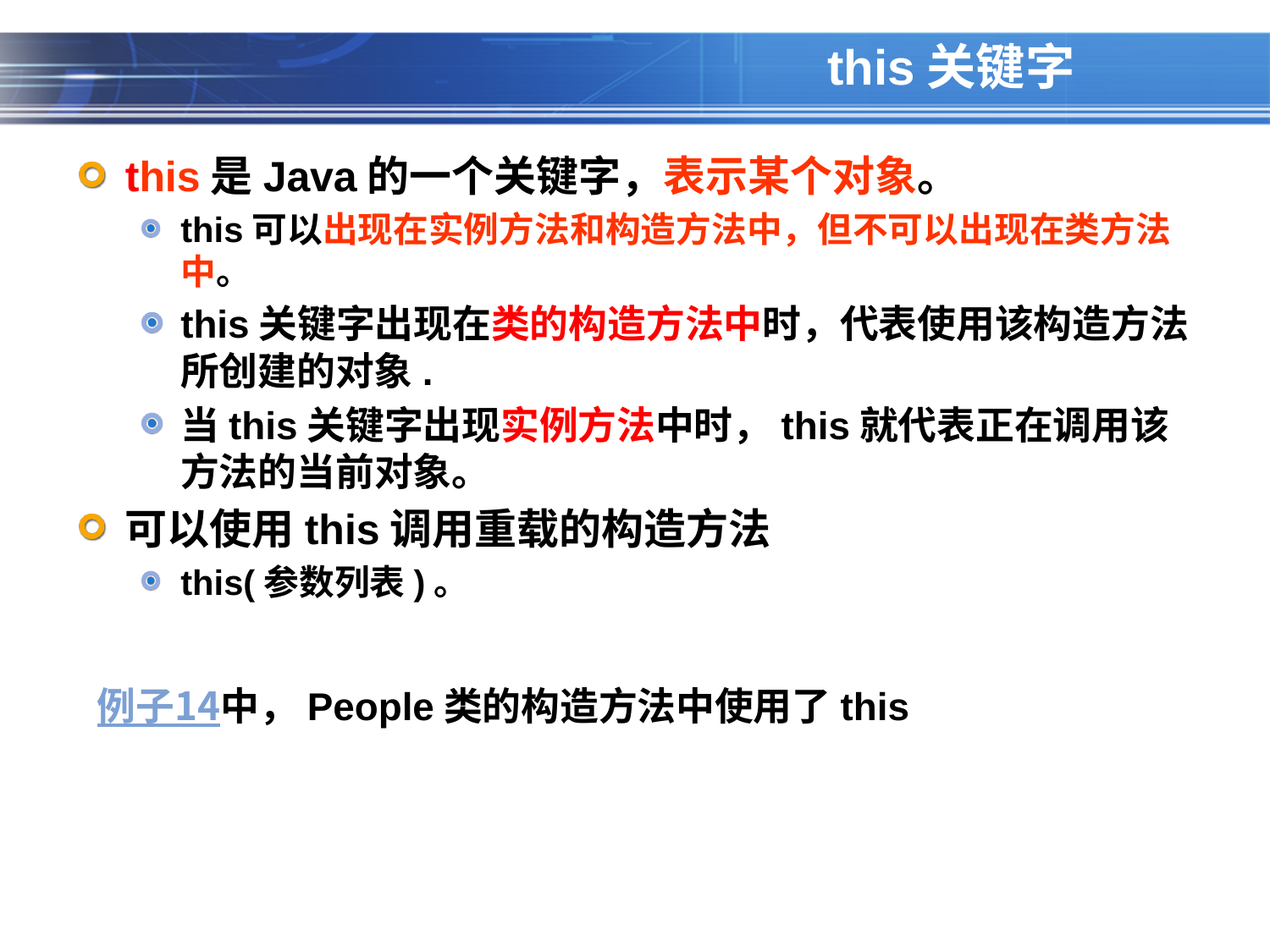

# this关键字
this是Java的一个关键字，表示某个对象。
this可以出现在实例方法和构造方法中，但不可以出现在类方法中。
this关键字出现在类的构造方法中时，代表使用该构造方法所创建的对象.
当this关键字出现实例方法中时，this就代表正在调用该方法的当前对象。
可以使用this调用重载的构造方法
this(参数列表)。

例子14中，People类的构造方法中使用了this